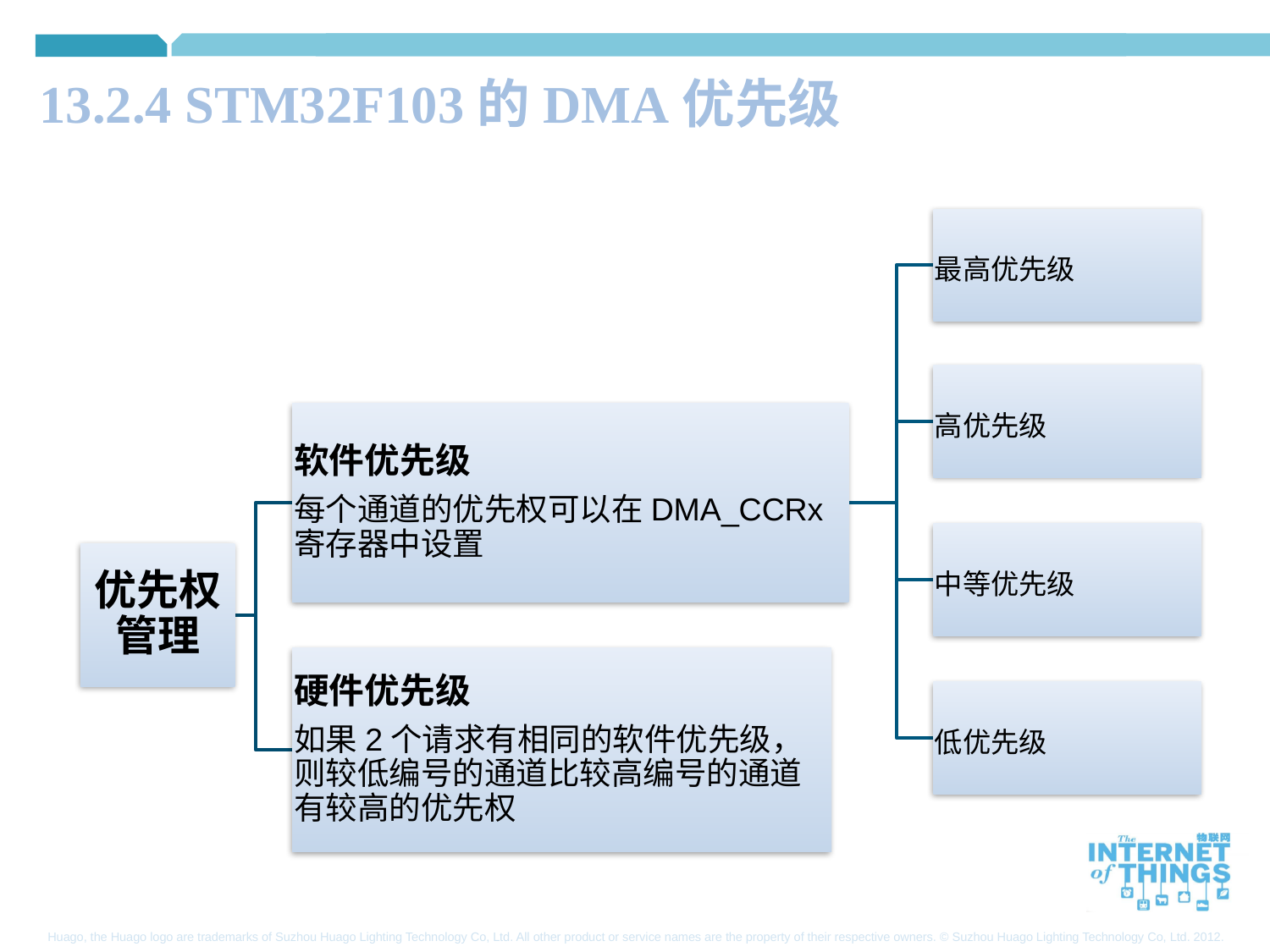

13.2.4 STM32F103的DMA优先级
优先权管理
软件优先级
每个通道的优先权可以在DMA_CCRx寄存器中设置
最高优先级
高优先级
中等优先级
低优先级
硬件优先级
如果2个请求有相同的软件优先级，则较低编号的通道比较高编号的通道有较高的优先权